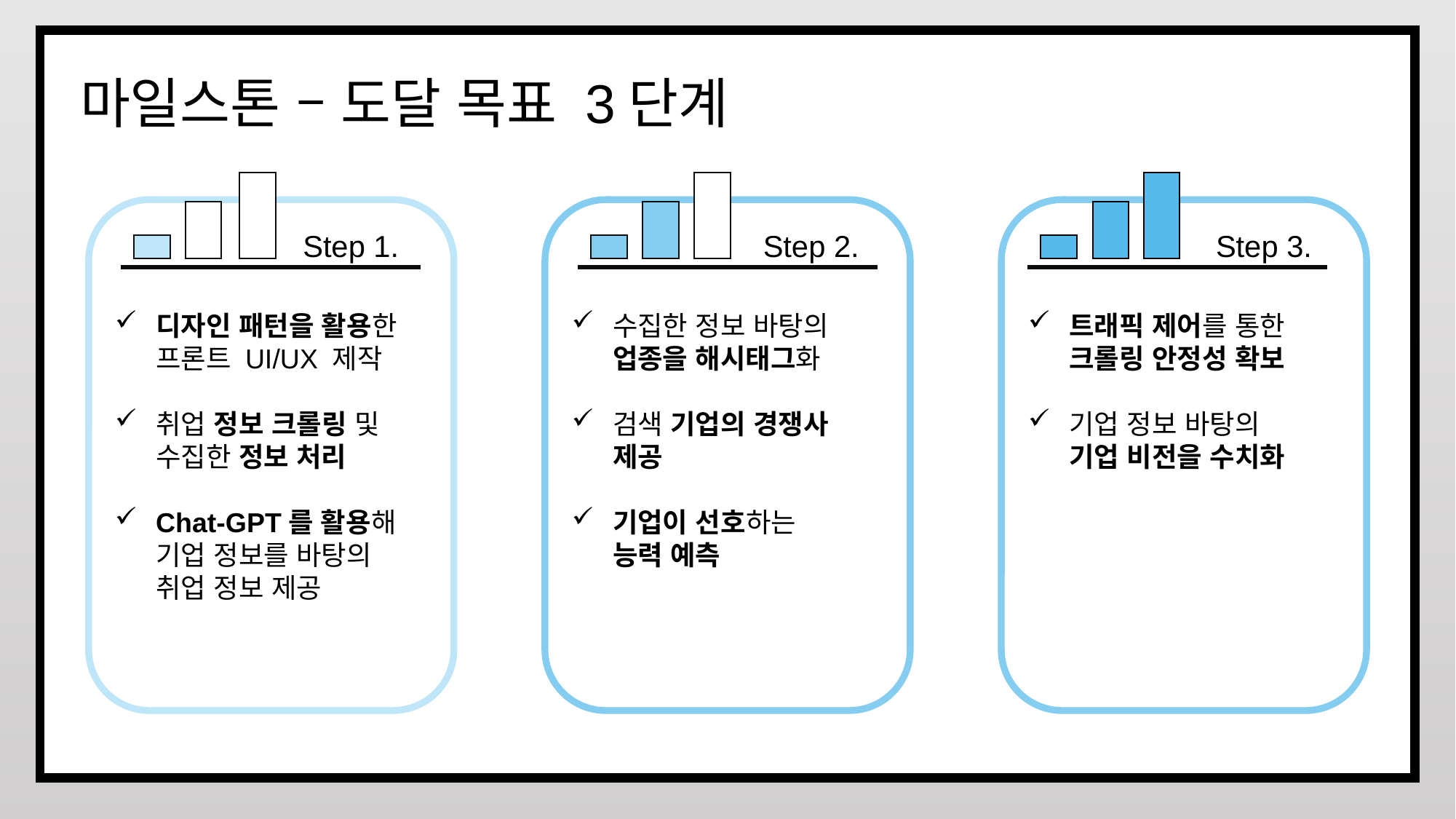

마일스톤 – 도달 목표 3단계

Step 1.

Step 2.

Step 3.

디자인 패턴을 활용한 프론트 UI/UX 제작

취업 정보 크롤링 및 수집한 정보 처리

Chat-GPT를 활용해 기업 정보를 바탕의 취업 정보 제공

수집한 정보 바탕의 업종을 해시태그화

검색 기업의 경쟁사 제공

기업이 선호하는
능력 예측

트래픽 제어를 통한 크롤링 안정성 확보

기업 정보 바탕의
기업 비전을 수치화